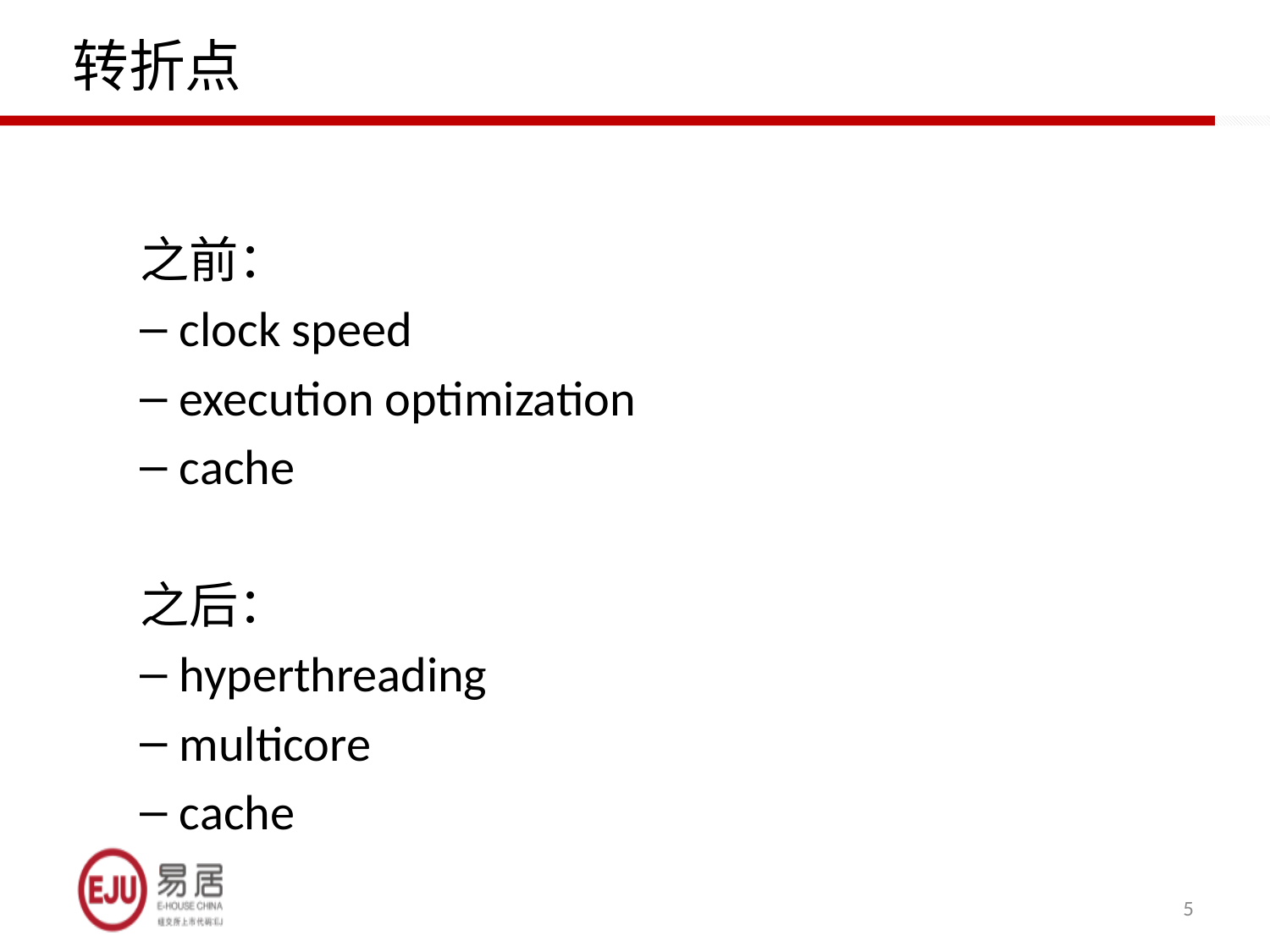

# 转折点
之前：
clock speed
execution optimization
cache

之后：
hyperthreading
multicore
cache
5